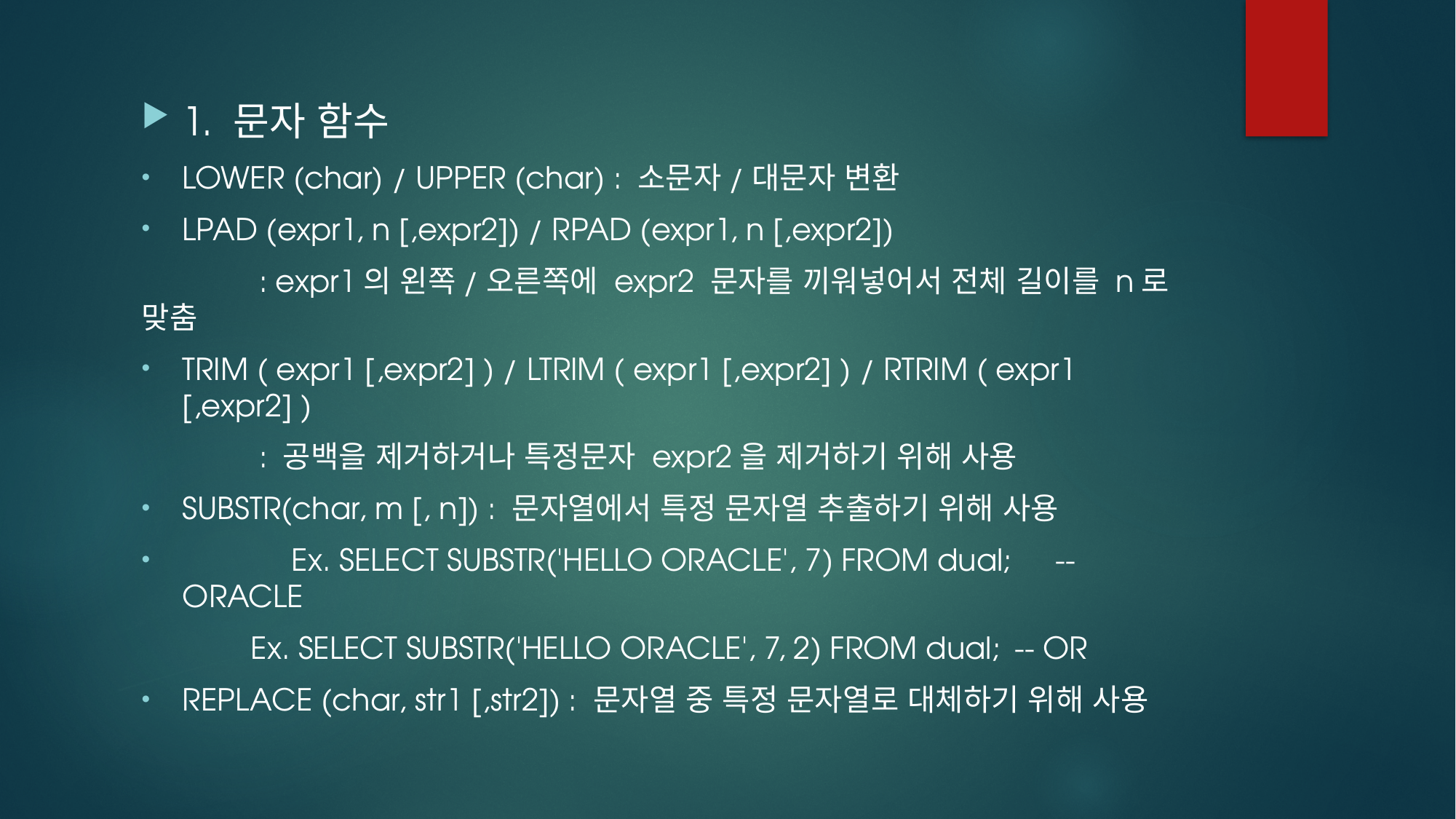

1. 문자 함수
LOWER (char) / UPPER (char) : 소문자/대문자 변환
LPAD (expr1, n [,expr2]) / RPAD (expr1, n [,expr2])
	 : expr1의 왼쪽/오른쪽에 expr2 문자를 끼워넣어서 전체 길이를 n로 맞춤
TRIM ( expr1 [,expr2] ) / LTRIM ( expr1 [,expr2] ) / RTRIM ( expr1 [,expr2] )
	 : 공백을 제거하거나 특정문자 expr2을 제거하기 위해 사용
SUBSTR(char, m [, n]) : 문자열에서 특정 문자열 추출하기 위해 사용
 	Ex. SELECT SUBSTR('HELLO ORACLE', 7) FROM dual;	-- ORACLE
 	Ex. SELECT SUBSTR('HELLO ORACLE', 7, 2) FROM dual;	-- OR
REPLACE (char, str1 [,str2]) : 문자열 중 특정 문자열로 대체하기 위해 사용